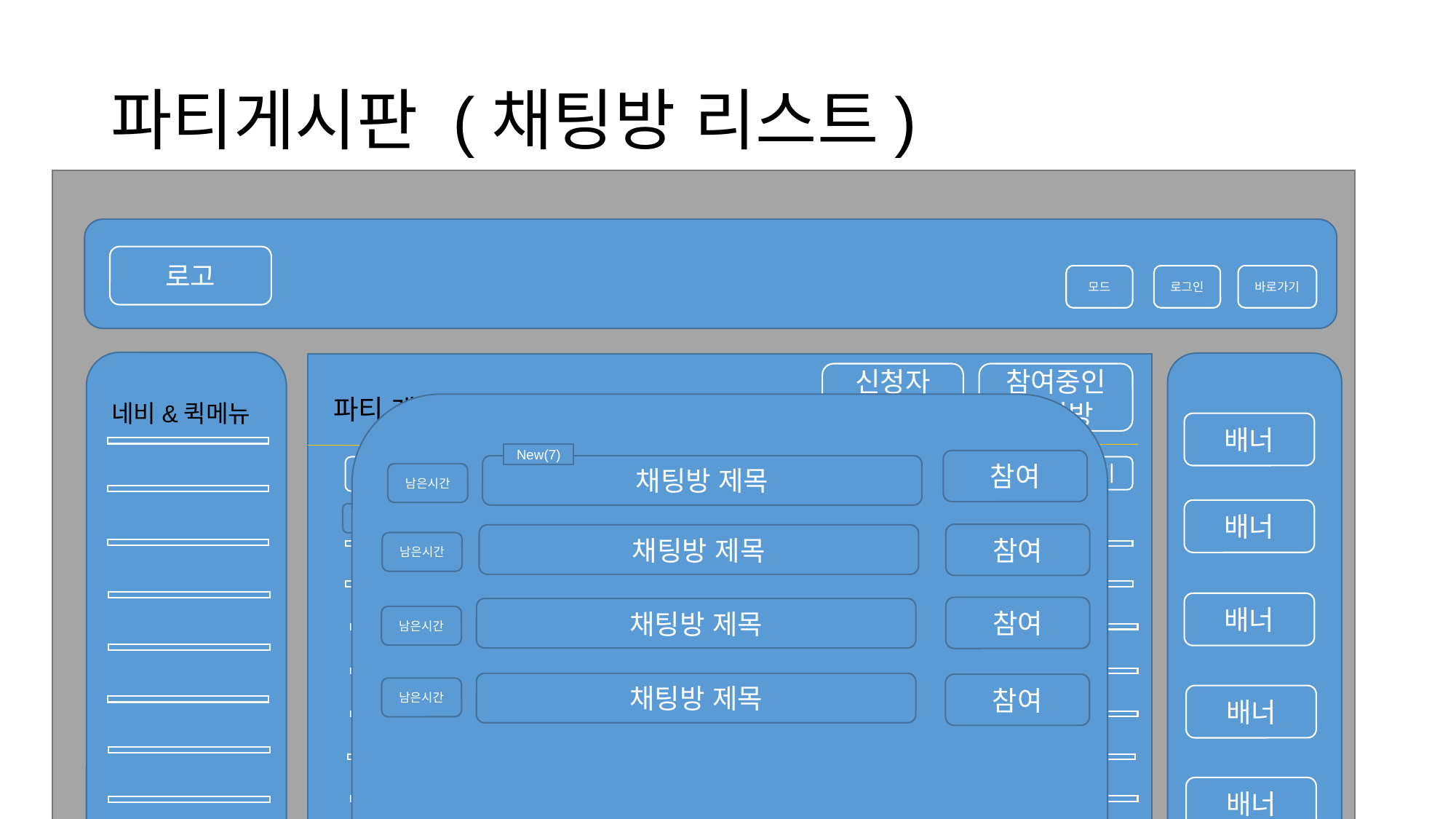

# 파티게시판 (채팅방 리스트)

로고
모드
로그인
바로가기

신청자 리스트
참여중인 채팅방
파티 게시판
네비&퀵메뉴

배너

New(7)
참여
채팅방 제목
조건
검색어
글쓰기
버튼
남은시간

제목
조회수
작성자
날짜
배너
남은 시간
참여
채팅방 제목
남은시간

배너
참여
채팅방 제목
남은시간

채팅방 제목
참여
남은시간
배너

배너

배너

채팅방 페이지

배너

페이지 번호
푸터